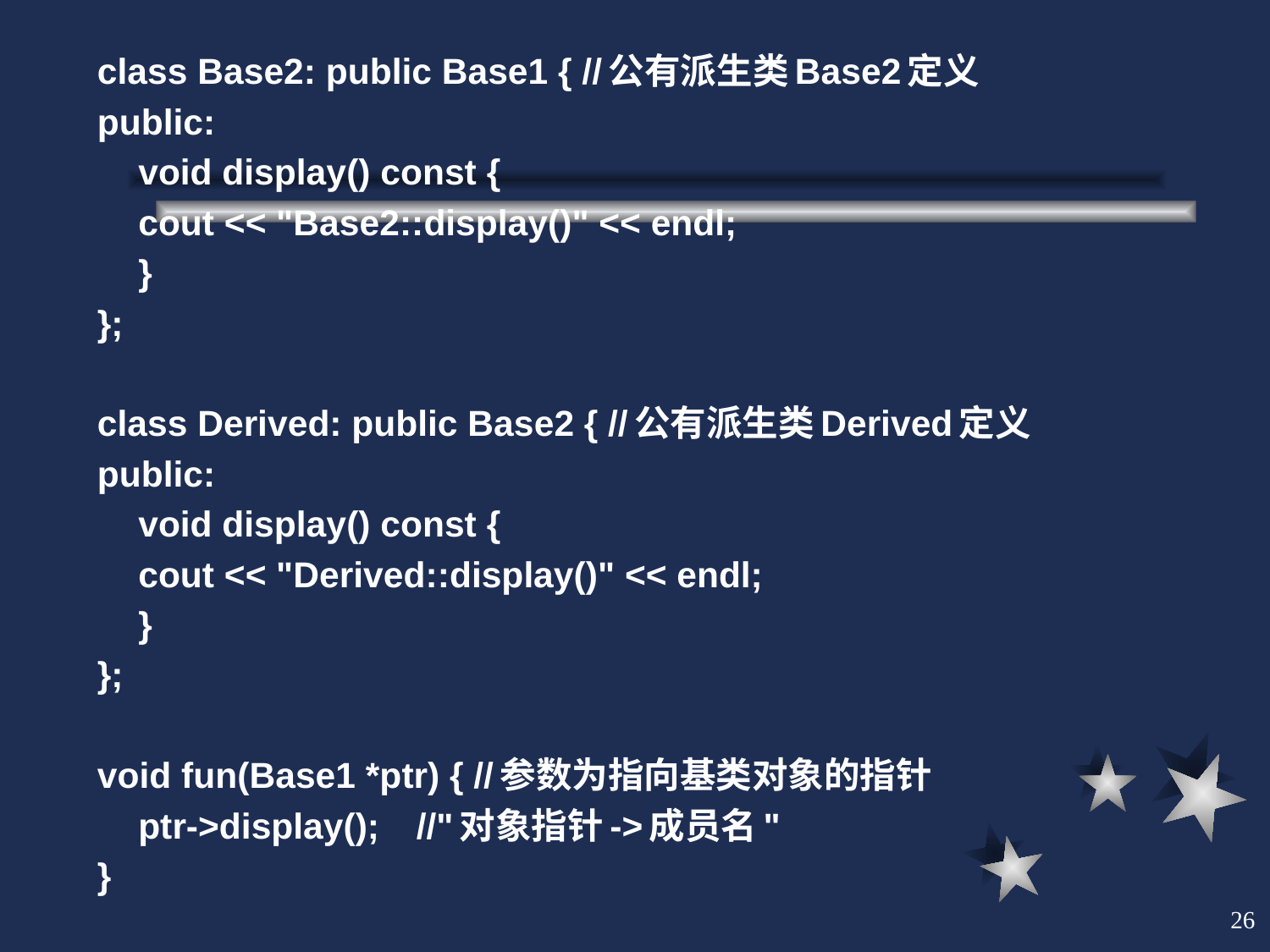

class Base2: public Base1 { //公有派生类Base2定义
public:
	void display() const {
		cout << "Base2::display()" << endl;
	}
};

class Derived: public Base2 { //公有派生类Derived定义
public:
	void display() const {
		cout << "Derived::display()" << endl;
	}
};

void fun(Base1 *ptr) { //参数为指向基类对象的指针
	ptr->display();	//"对象指针->成员名"
}
26